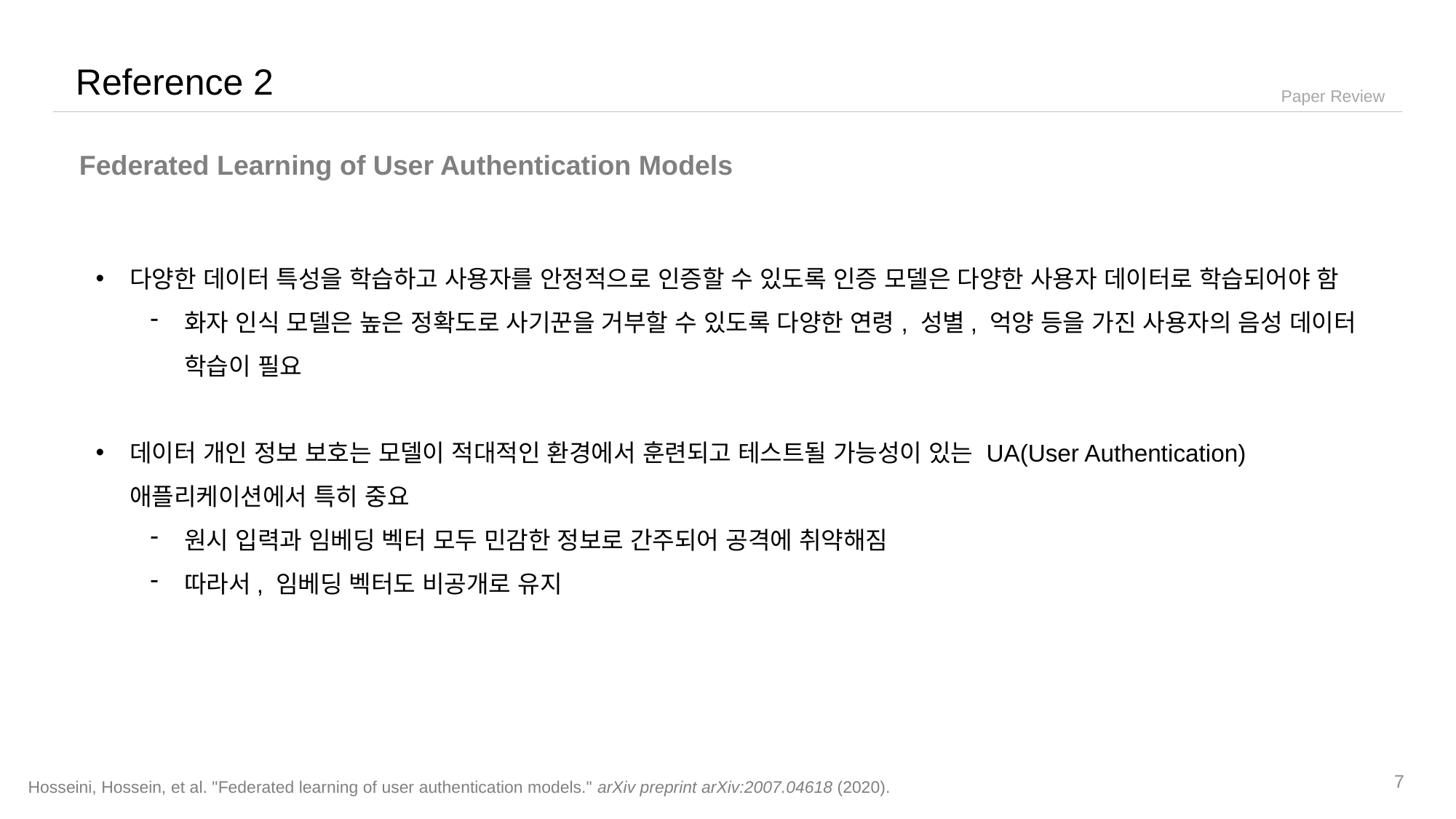

Reference 2
Paper Review
Federated Learning of User Authentication Models
다양한 데이터 특성을 학습하고 사용자를 안정적으로 인증할 수 있도록 인증 모델은 다양한 사용자 데이터로 학습되어야 함
화자 인식 모델은 높은 정확도로 사기꾼을 거부할 수 있도록 다양한 연령, 성별, 억양 등을 가진 사용자의 음성 데이터 학습이 필요

데이터 개인 정보 보호는 모델이 적대적인 환경에서 훈련되고 테스트될 가능성이 있는 UA(User Authentication) 애플리케이션에서 특히 중요
원시 입력과 임베딩 벡터 모두 민감한 정보로 간주되어 공격에 취약해짐
따라서, 임베딩 벡터도 비공개로 유지

7
Hosseini, Hossein, et al. "Federated learning of user authentication models." arXiv preprint arXiv:2007.04618 (2020).